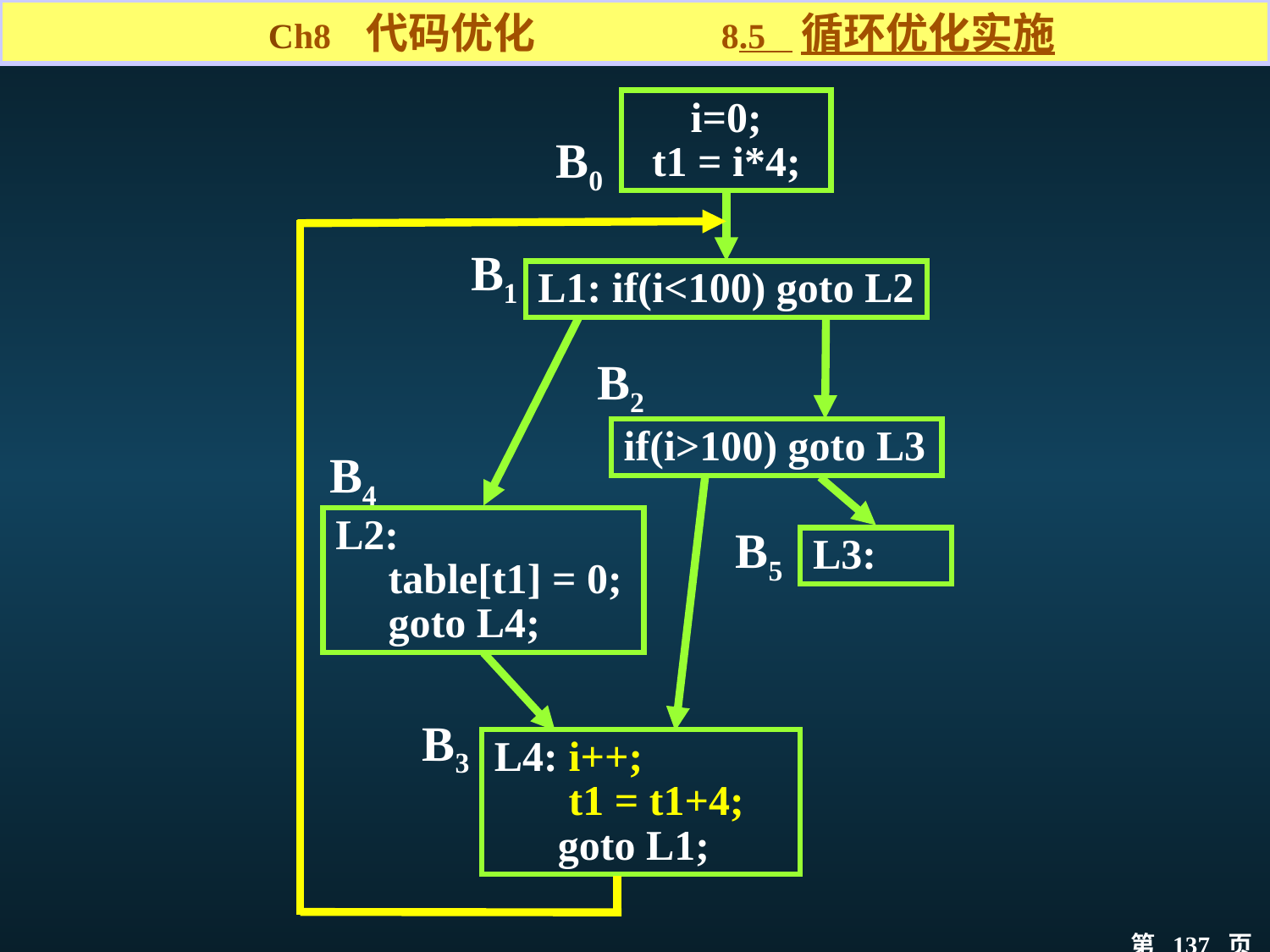

Ch8   代码优化                      8.5   循环优化实施
i=0;
t1 = i*4;
B0
B1
L1: if(i<100) goto L2
B2
if(i>100) goto L3
B4
L2:
     table[t1] = 0;
     goto L4;
B5
L3:
B3
L4: i++;
       t1 = t1+4;
      goto L1;